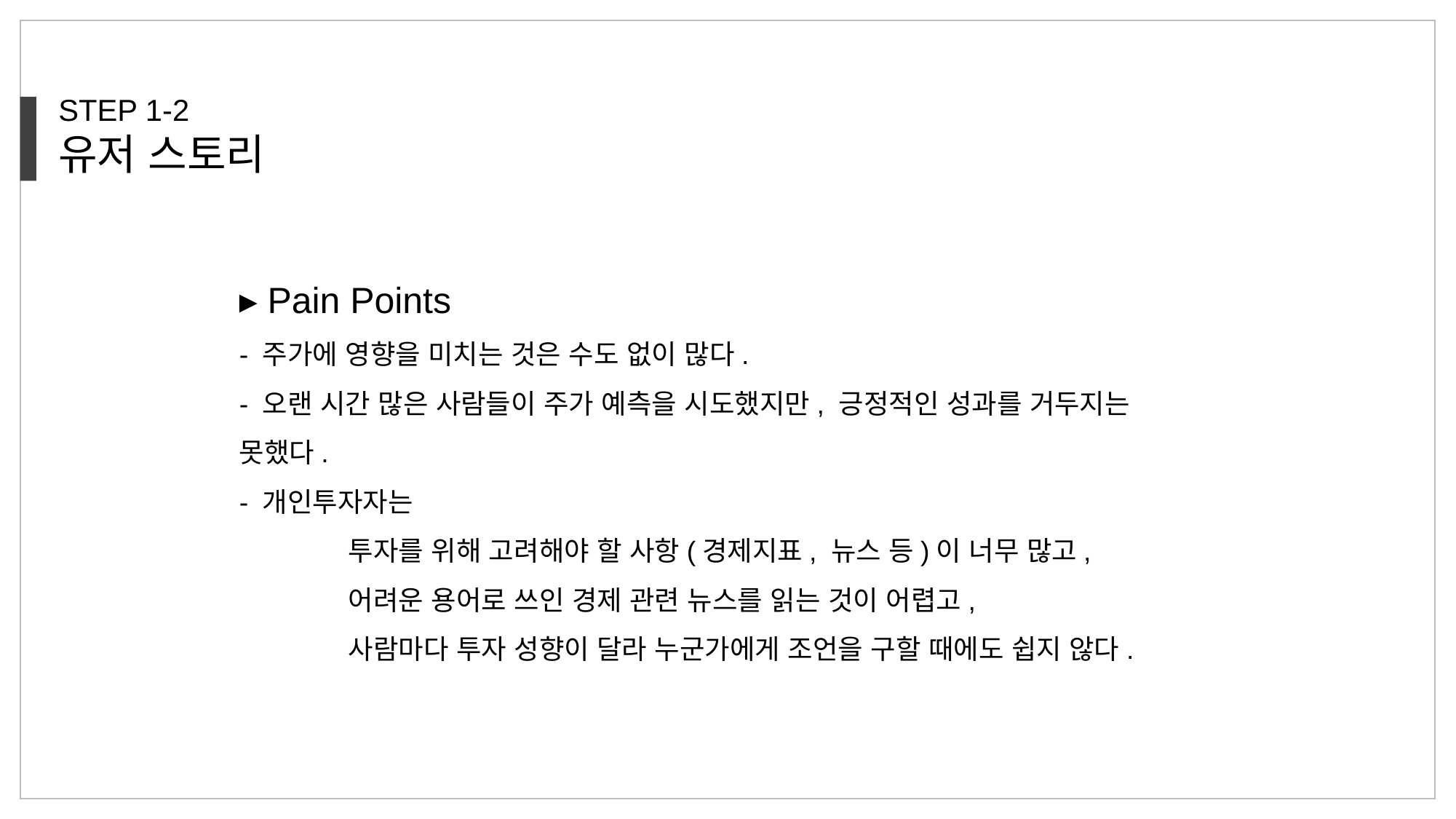

STEP 1-2
유저 스토리

▸ Pain Points
- 주가에 영향을 미치는 것은 수도 없이 많다.
- 오랜 시간 많은 사람들이 주가 예측을 시도했지만, 긍정적인 성과를 거두지는 못했다.
- 개인투자자는
	투자를 위해 고려해야 할 사항(경제지표, 뉴스 등)이 너무 많고,
	어려운 용어로 쓰인 경제 관련 뉴스를 읽는 것이 어렵고,
	사람마다 투자 성향이 달라 누군가에게 조언을 구할 때에도 쉽지 않다.